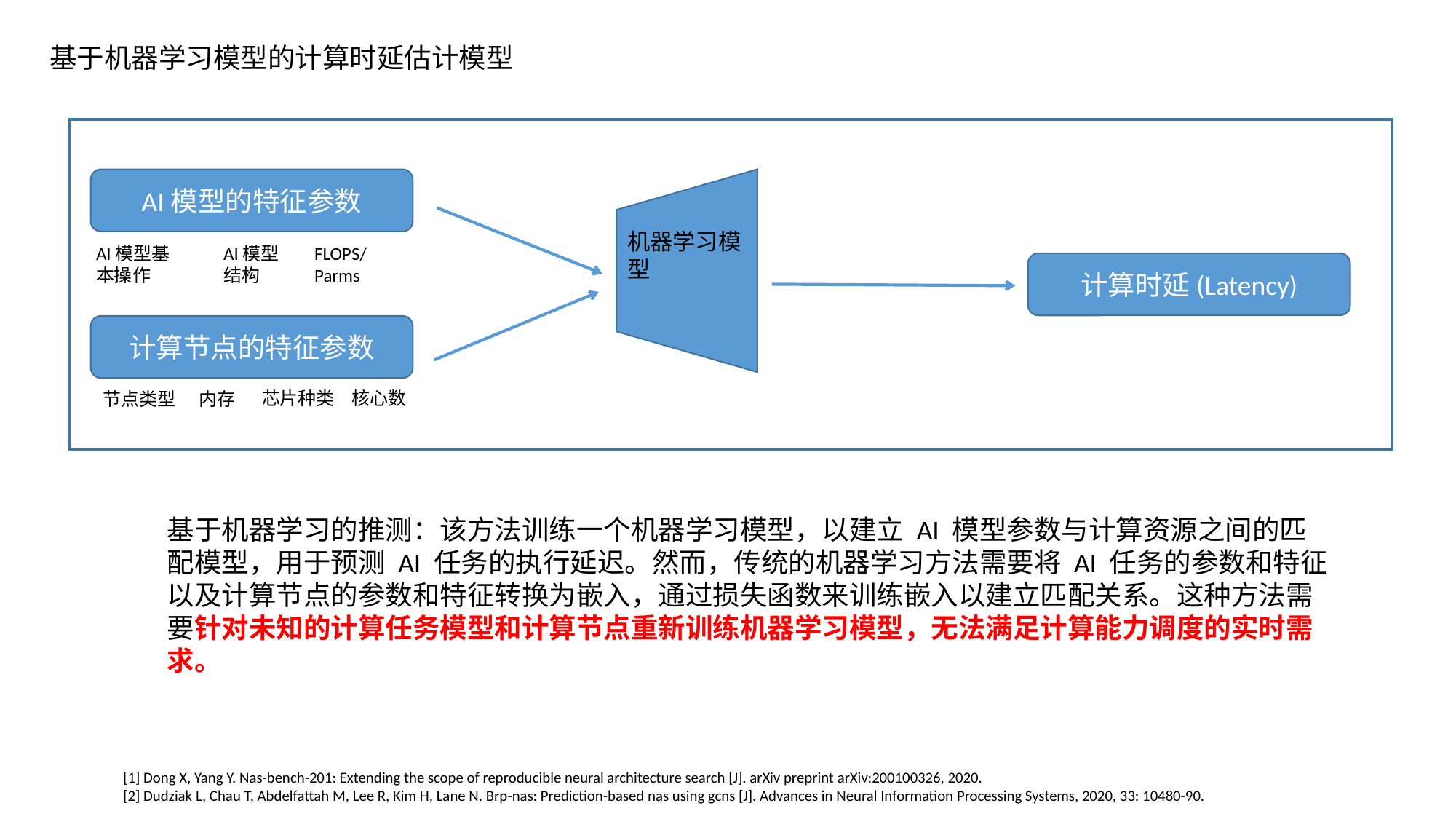

基于机器学习模型的计算时延估计模型

AI模型的特征参数

机器学习模型
AI模型基本操作
AI模型结构
FLOPS/Parms
计算时延(Latency)
计算节点的特征参数
芯片种类
核心数
节点类型
内存
基于机器学习的推测：该方法训练一个机器学习模型，以建立 AI 模型参数与计算资源之间的匹配模型，用于预测 AI 任务的执行延迟。然而，传统的机器学习方法需要将 AI 任务的参数和特征以及计算节点的参数和特征转换为嵌入，通过损失函数来训练嵌入以建立匹配关系。这种方法需要针对未知的计算任务模型和计算节点重新训练机器学习模型，无法满足计算能力调度的实时需求。
[1] Dong X, Yang Y. Nas-bench-201: Extending the scope of reproducible neural architecture search [J]. arXiv preprint arXiv:200100326, 2020.
[2] Dudziak L, Chau T, Abdelfattah M, Lee R, Kim H, Lane N. Brp-nas: Prediction-based nas using gcns [J]. Advances in Neural Information Processing Systems, 2020, 33: 10480-90.